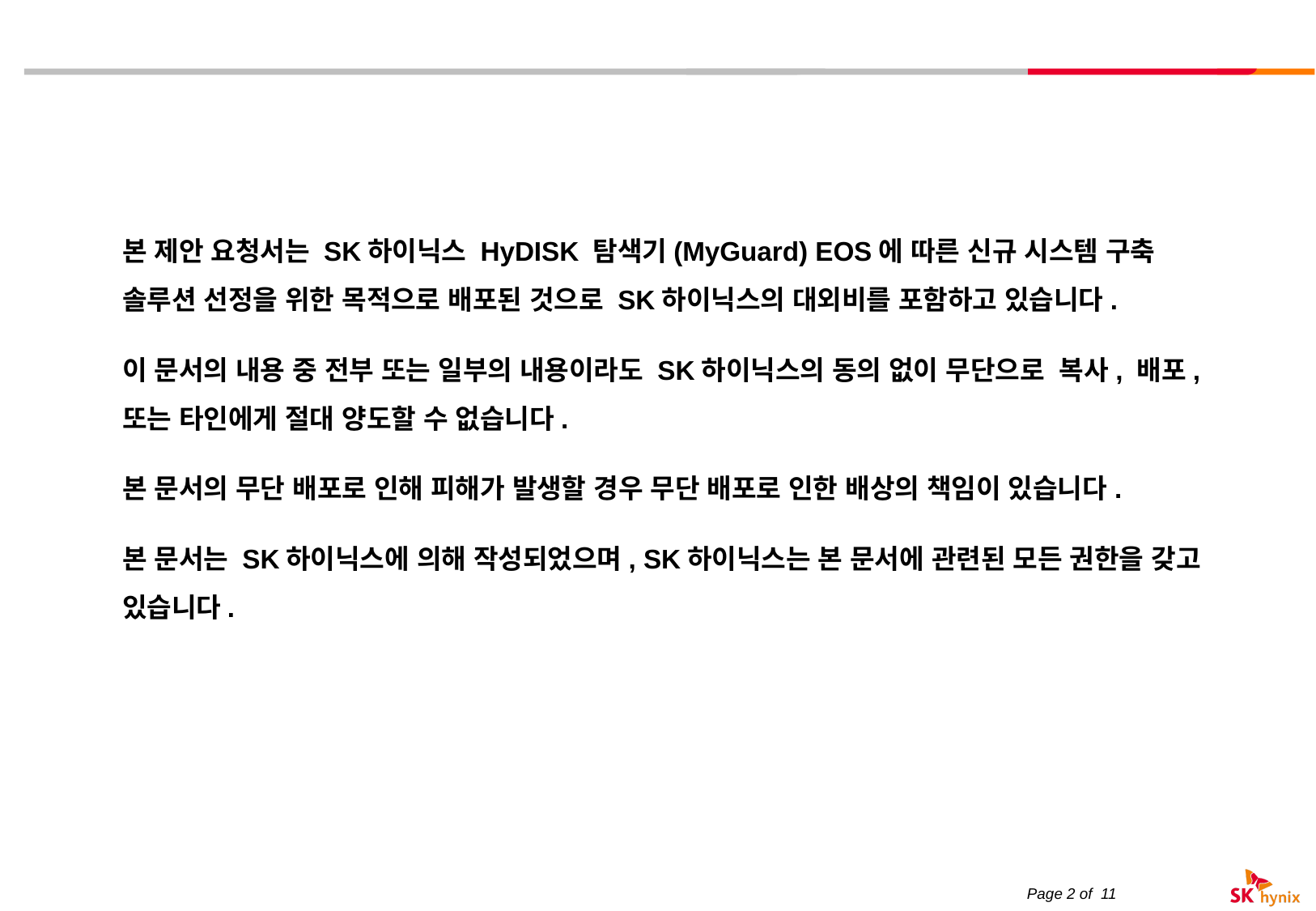

본 제안 요청서는 SK하이닉스 HyDISK 탐색기(MyGuard) EOS에 따른 신규 시스템 구축 솔루션 선정을 위한 목적으로 배포된 것으로 SK하이닉스의 대외비를 포함하고 있습니다.
이 문서의 내용 중 전부 또는 일부의 내용이라도 SK하이닉스의 동의 없이 무단으로  복사, 배포, 또는 타인에게 절대 양도할 수 없습니다.
본 문서의 무단 배포로 인해 피해가 발생할 경우 무단 배포로 인한 배상의 책임이 있습니다.
본 문서는 SK하이닉스에 의해 작성되었으며, SK하이닉스는 본 문서에 관련된 모든 권한을 갖고 있습니다.